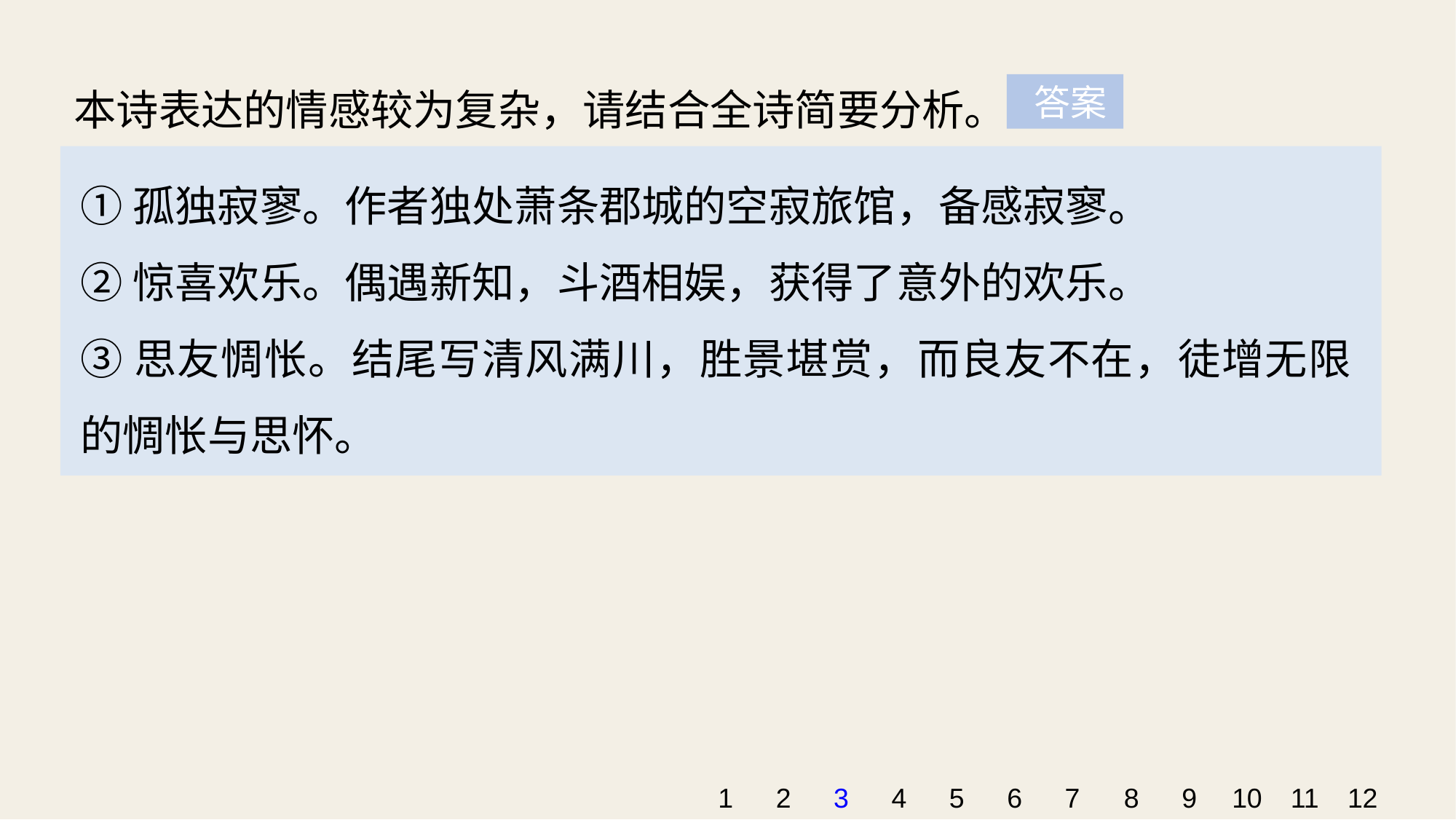

本诗表达的情感较为复杂，请结合全诗简要分析。
 答案

①孤独寂寥。作者独处萧条郡城的空寂旅馆，备感寂寥。
②惊喜欢乐。偶遇新知，斗酒相娱，获得了意外的欢乐。
③思友惆怅。结尾写清风满川，胜景堪赏，而良友不在，徒增无限的惆怅与思怀。
1
2
3
4
5
6
7
8
9
10
11
12